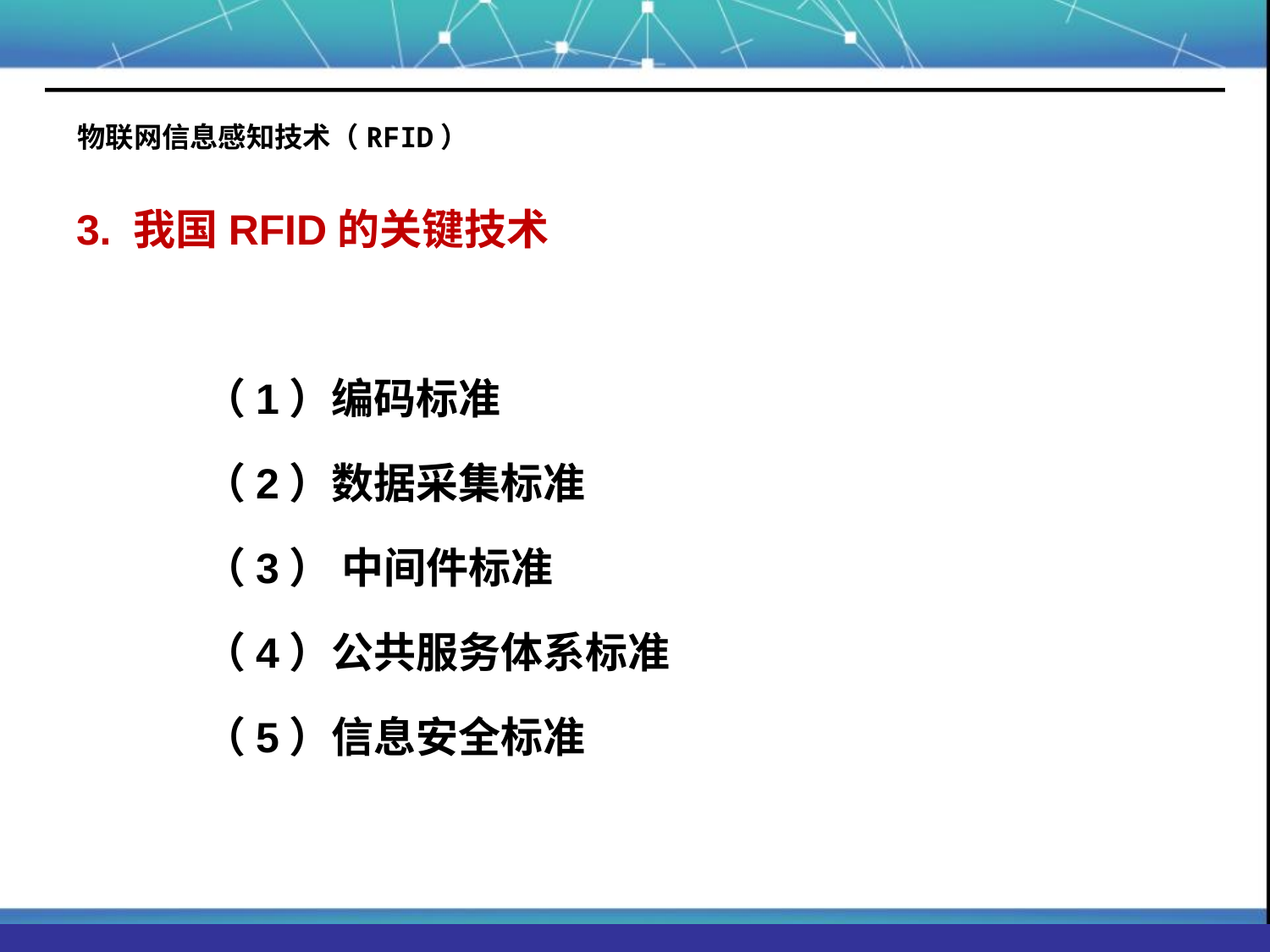

# 物联网信息感知技术（RFID）

3. 我国RFID的关键技术

	（1）编码标准
	（2）数据采集标准
	（3） 中间件标准
	（4）公共服务体系标准
	（5）信息安全标准